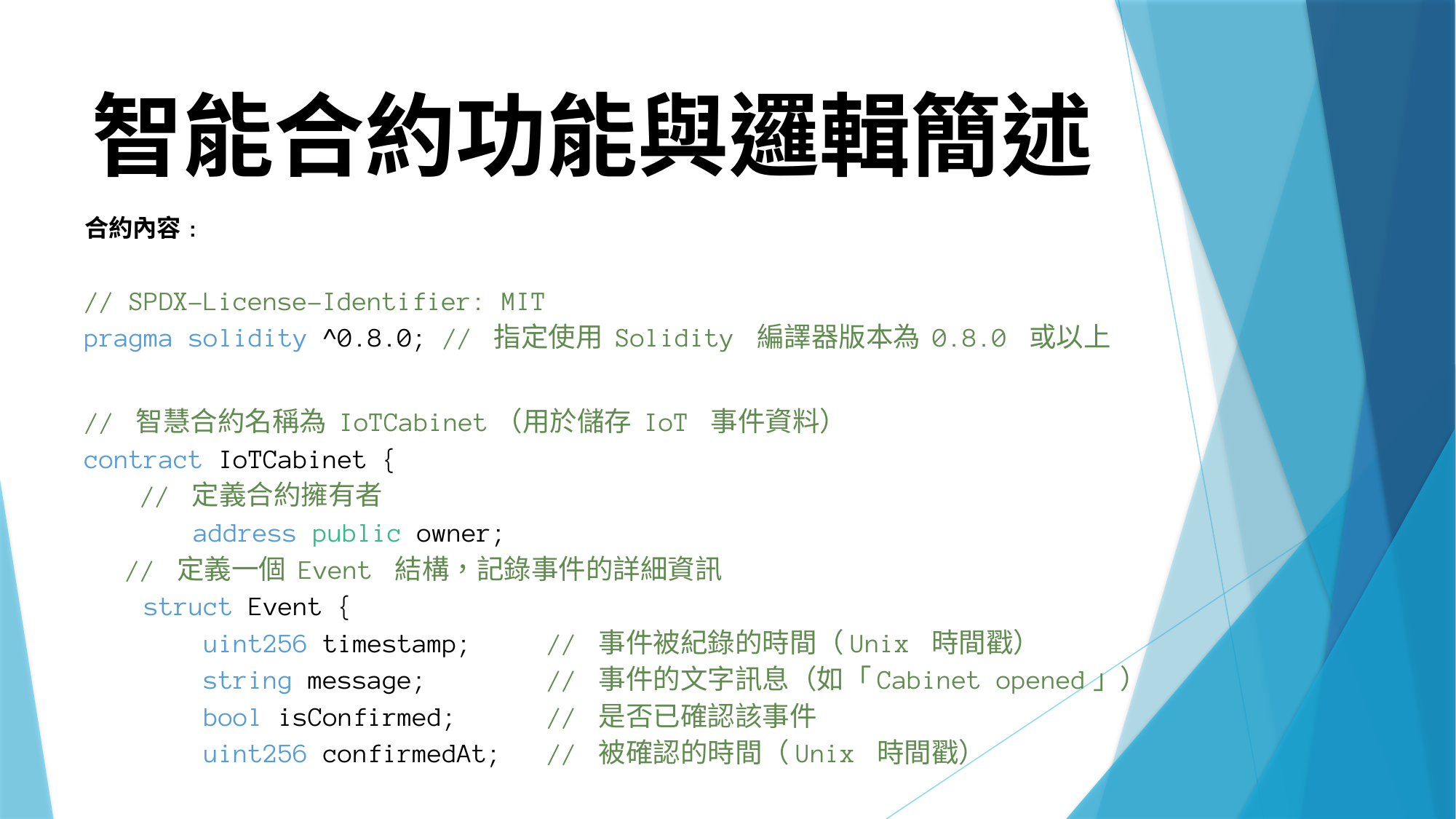

# 智能合約功能與邏輯簡述
合約內容:

// SPDX-License-Identifier: MIT
pragma solidity ^0.8.0; // 指定使用 Solidity 編譯器版本為 0.8.0 或以上

// 智慧合約名稱為 IoTCabinet（用於儲存 IoT 事件資料）
contract IoTCabinet {
	 // 定義合約擁有者
	address public owner;
 	// 定義一個 Event 結構，記錄事件的詳細資訊
    struct Event {
        uint256 timestamp;     // 事件被紀錄的時間（Unix 時間戳）
        string message;        // 事件的文字訊息（如「Cabinet opened」）
        bool isConfirmed;      // 是否已確認該事件
        uint256 confirmedAt;   // 被確認的時間（Unix 時間戳）